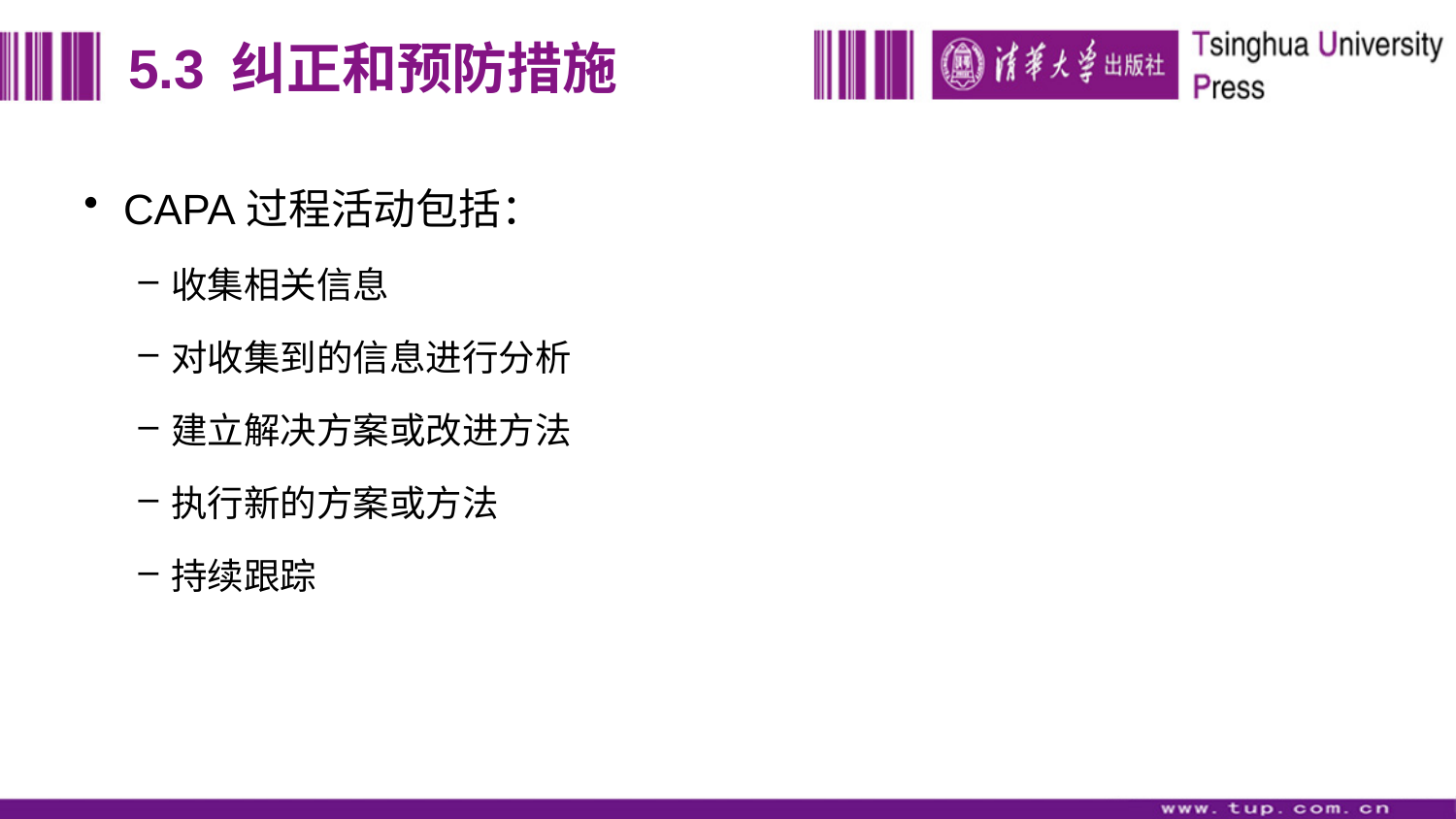

# 5.3 纠正和预防措施
CAPA过程活动包括：
收集相关信息
对收集到的信息进行分析
建立解决方案或改进方法
执行新的方案或方法
持续跟踪